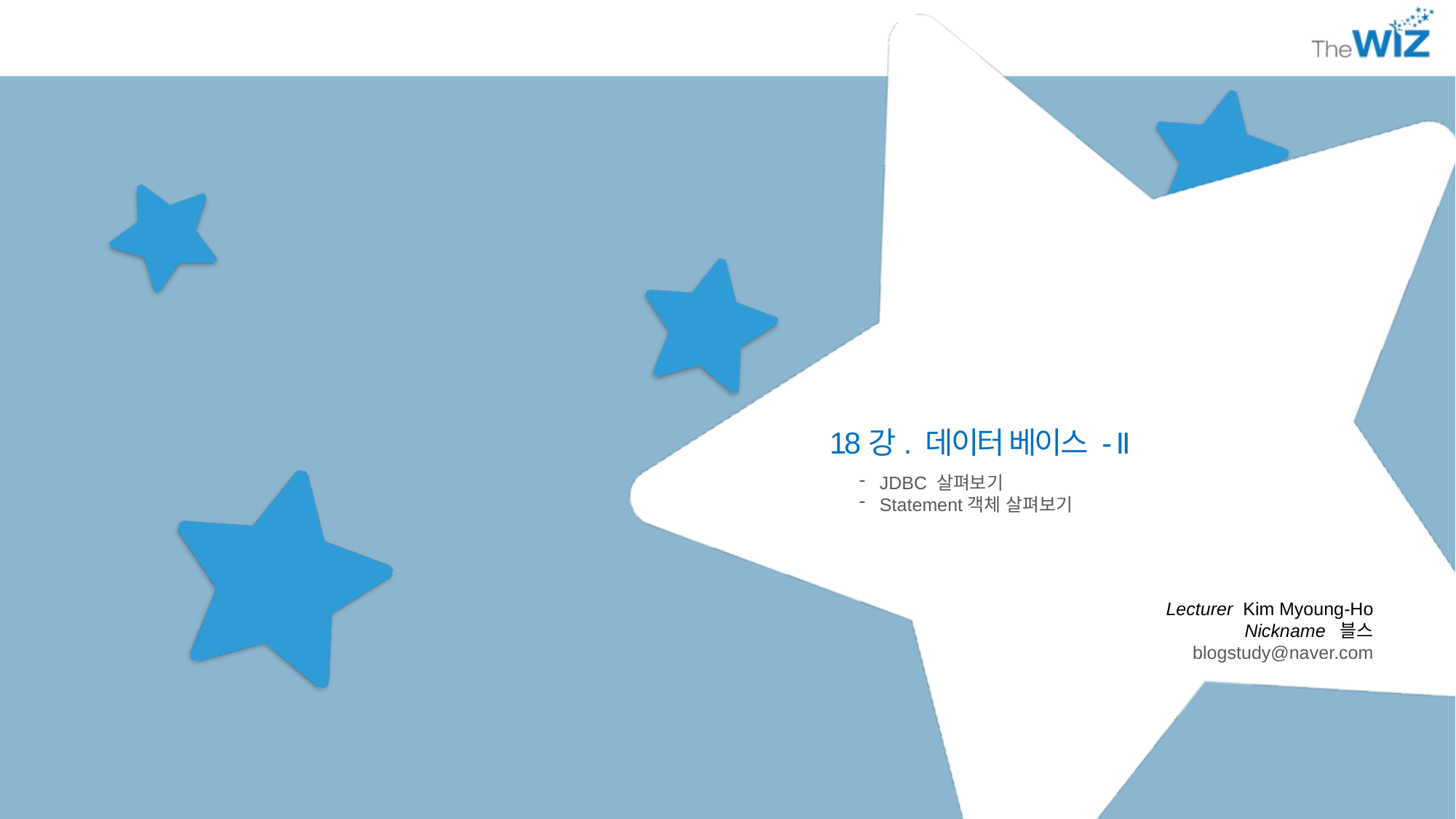

18강. 데이터 베이스 - II
JDBC 살펴보기
Statement객체 살펴보기
Lecturer  Kim Myoung-Ho
Nickname  블스
blogstudy@naver.com